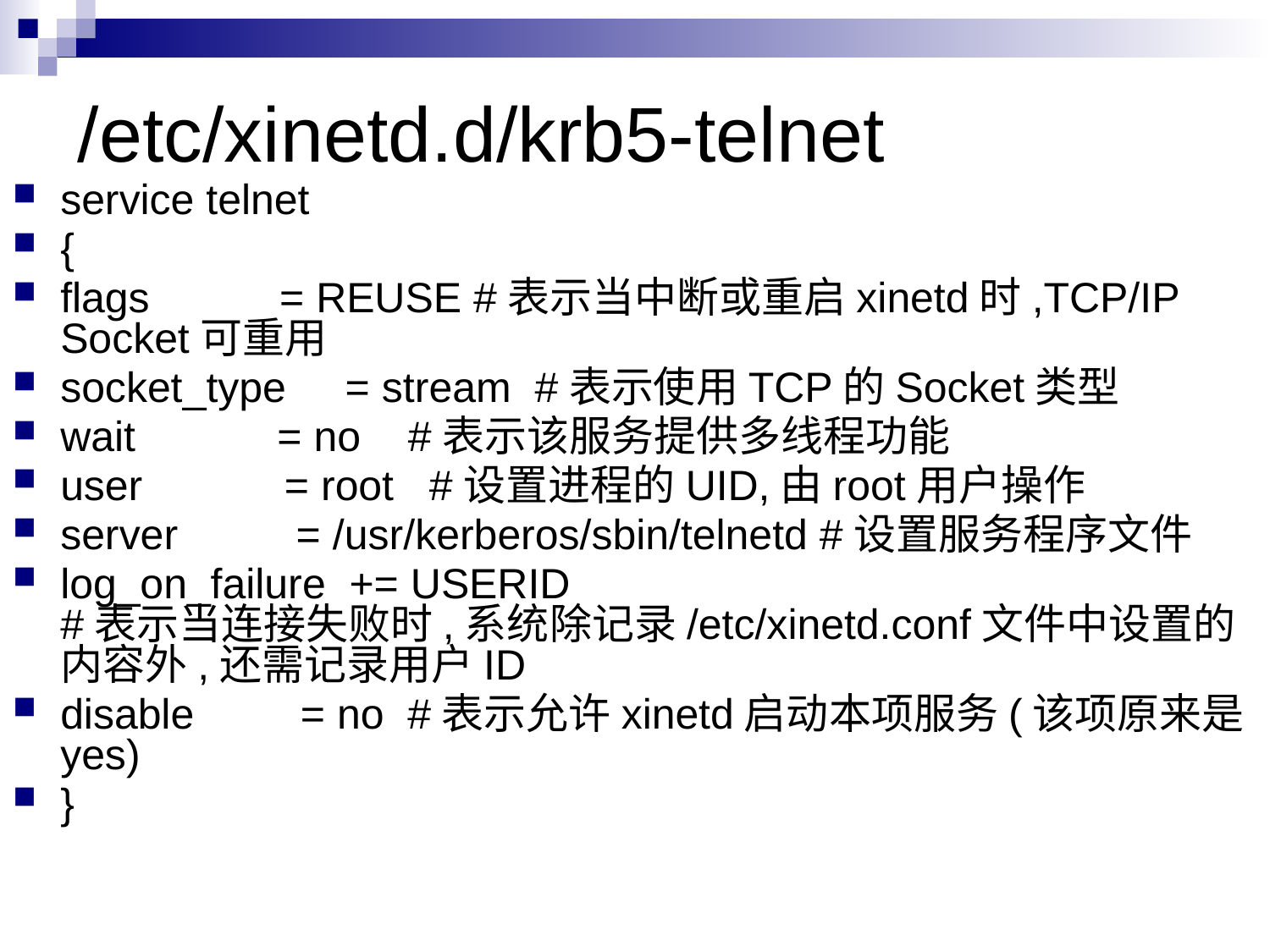

# /etc/xinetd.d/krb5-telnet
service telnet
{
flags           = REUSE #表示当中断或重启xinetd时,TCP/IP Socket可重用
socket_type     = stream  #表示使用TCP的Socket类型
wait            = no    #表示该服务提供多线程功能
user            = root   #设置进程的UID,由root用户操作
server          = /usr/kerberos/sbin/telnetd #设置服务程序文件
log_on_failure  += USERID #表示当连接失败时,系统除记录/etc/xinetd.conf文件中设置的内容外,还需记录用户ID
disable         = no  #表示允许xinetd启动本项服务(该项原来是yes)
}